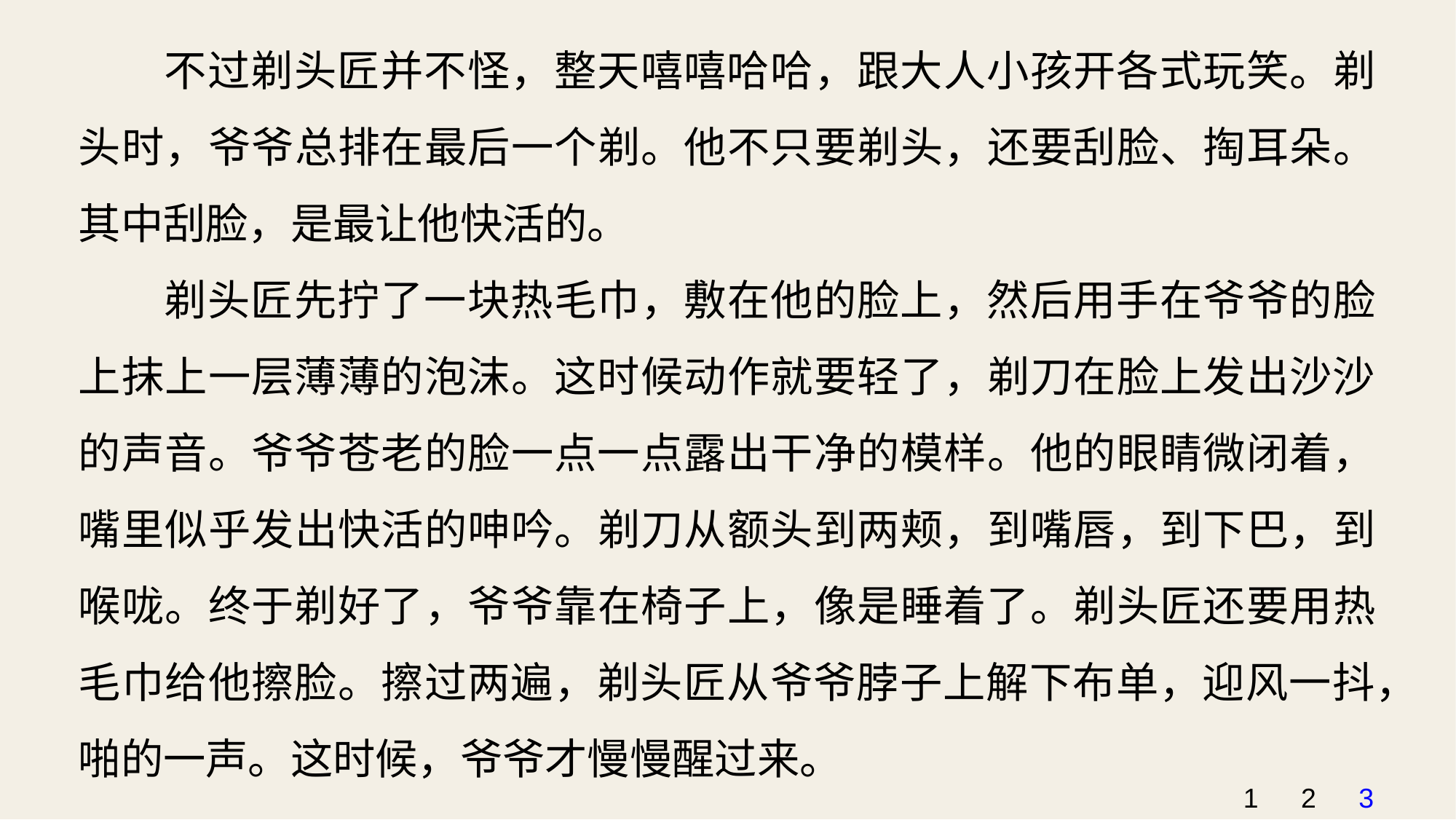

不过剃头匠并不怪，整天嘻嘻哈哈，跟大人小孩开各式玩笑。剃头时，爷爷总排在最后一个剃。他不只要剃头，还要刮脸、掏耳朵。其中刮脸，是最让他快活的。
剃头匠先拧了一块热毛巾，敷在他的脸上，然后用手在爷爷的脸上抹上一层薄薄的泡沫。这时候动作就要轻了，剃刀在脸上发出沙沙的声音。爷爷苍老的脸一点一点露出干净的模样。他的眼睛微闭着，嘴里似乎发出快活的呻吟。剃刀从额头到两颊，到嘴唇，到下巴，到喉咙。终于剃好了，爷爷靠在椅子上，像是睡着了。剃头匠还要用热毛巾给他擦脸。擦过两遍，剃头匠从爷爷脖子上解下布单，迎风一抖，啪的一声。这时候，爷爷才慢慢醒过来。
1
2
3